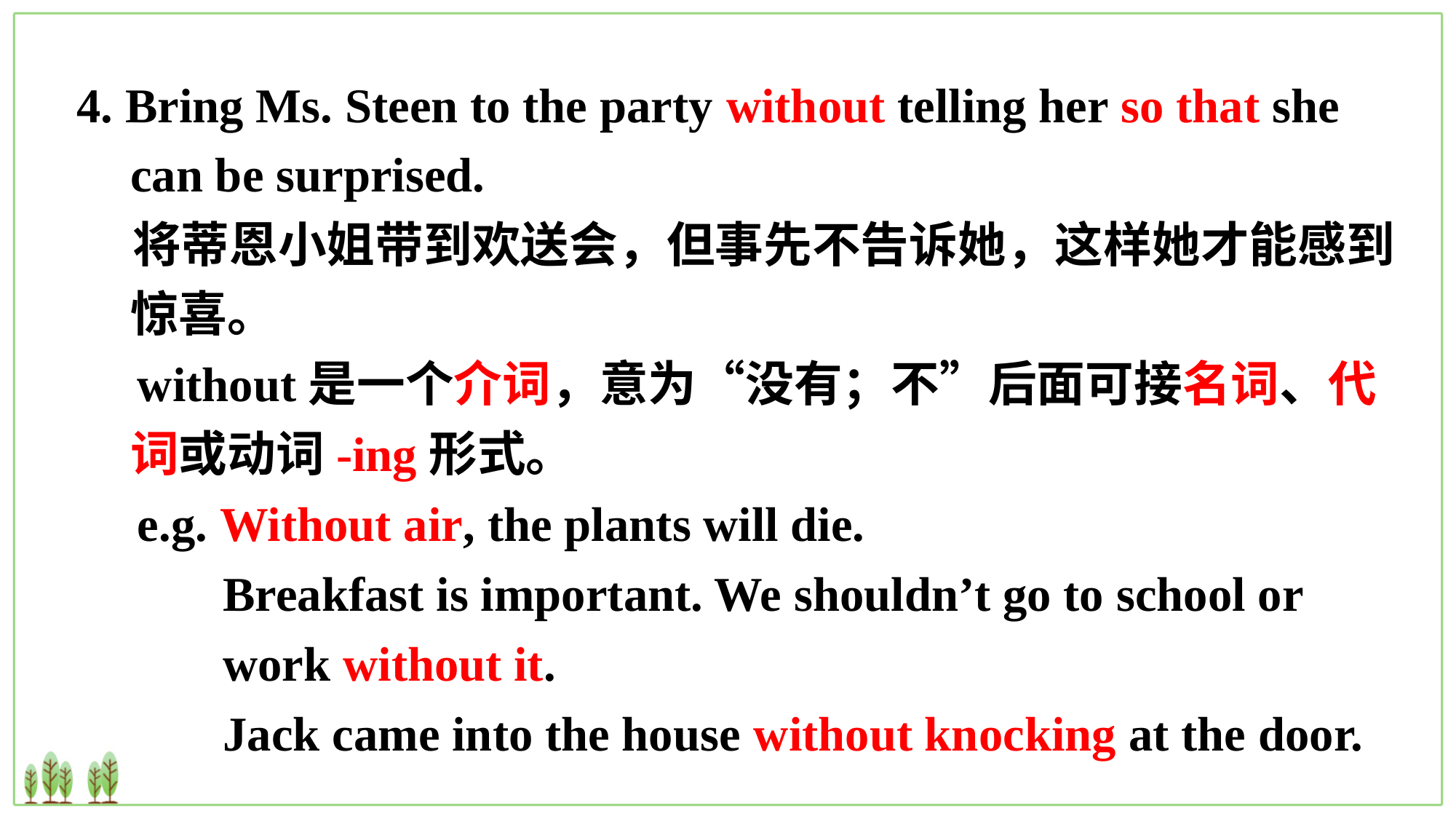

4. Bring Ms. Steen to the party without telling her so that she can be surprised.
    将蒂恩小姐带到欢送会，但事先不告诉她，这样她才能感到惊喜。
     without是一个介词，意为“没有；不”后面可接名词、代词或动词-ing形式。
     e.g. Without air, the plants will die.
            Breakfast is important. We shouldn’t go to school or
            work without it.
            Jack came into the house without knocking at the door.